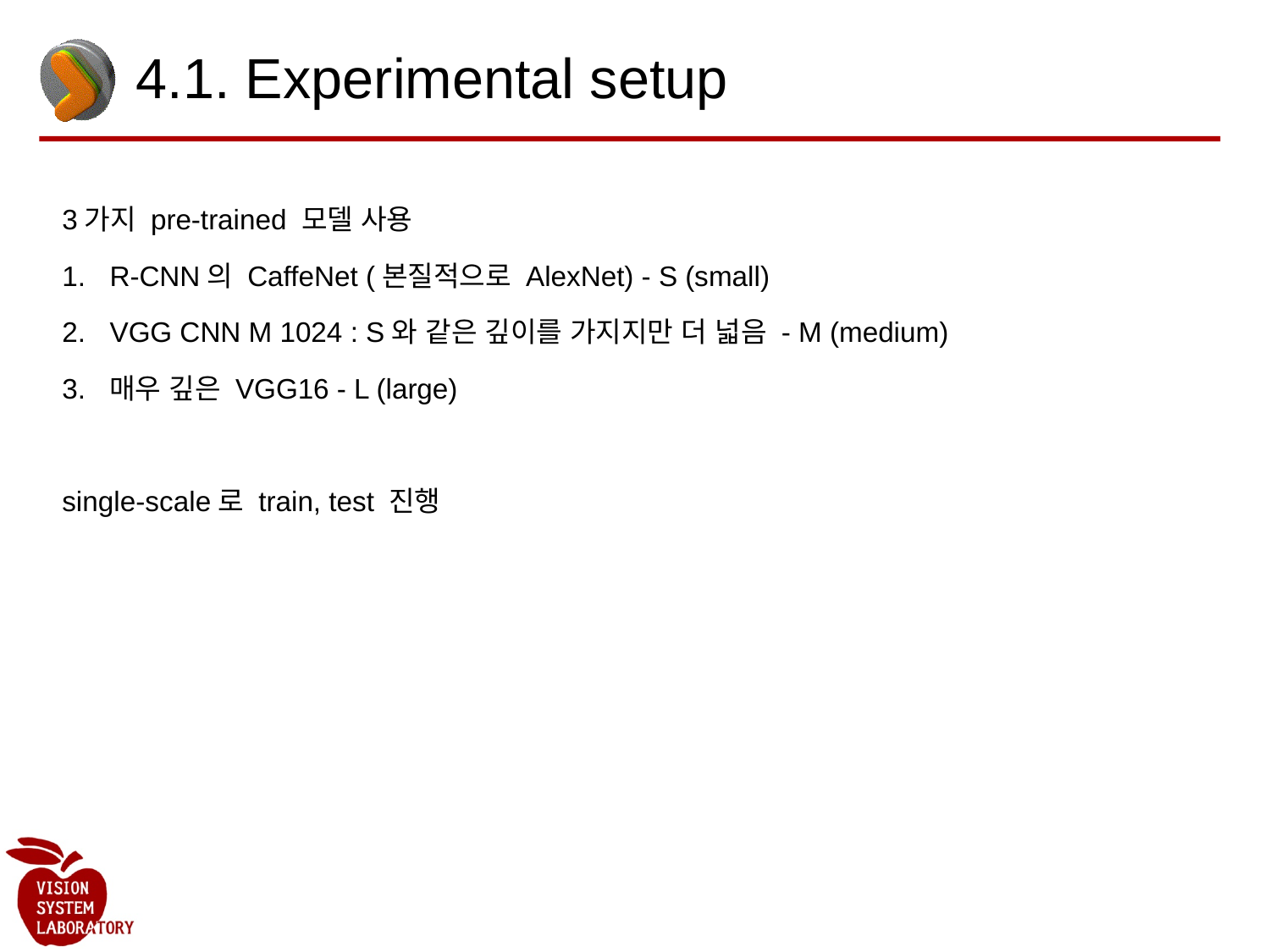

# 4.1. Experimental setup
3가지 pre-trained 모델 사용
R-CNN의 CaffeNet (본질적으로 AlexNet) - S (small)
VGG CNN M 1024 : S와 같은 깊이를 가지지만 더 넓음 - M (medium)
매우 깊은 VGG16 - L (large)

single-scale로 train, test 진행